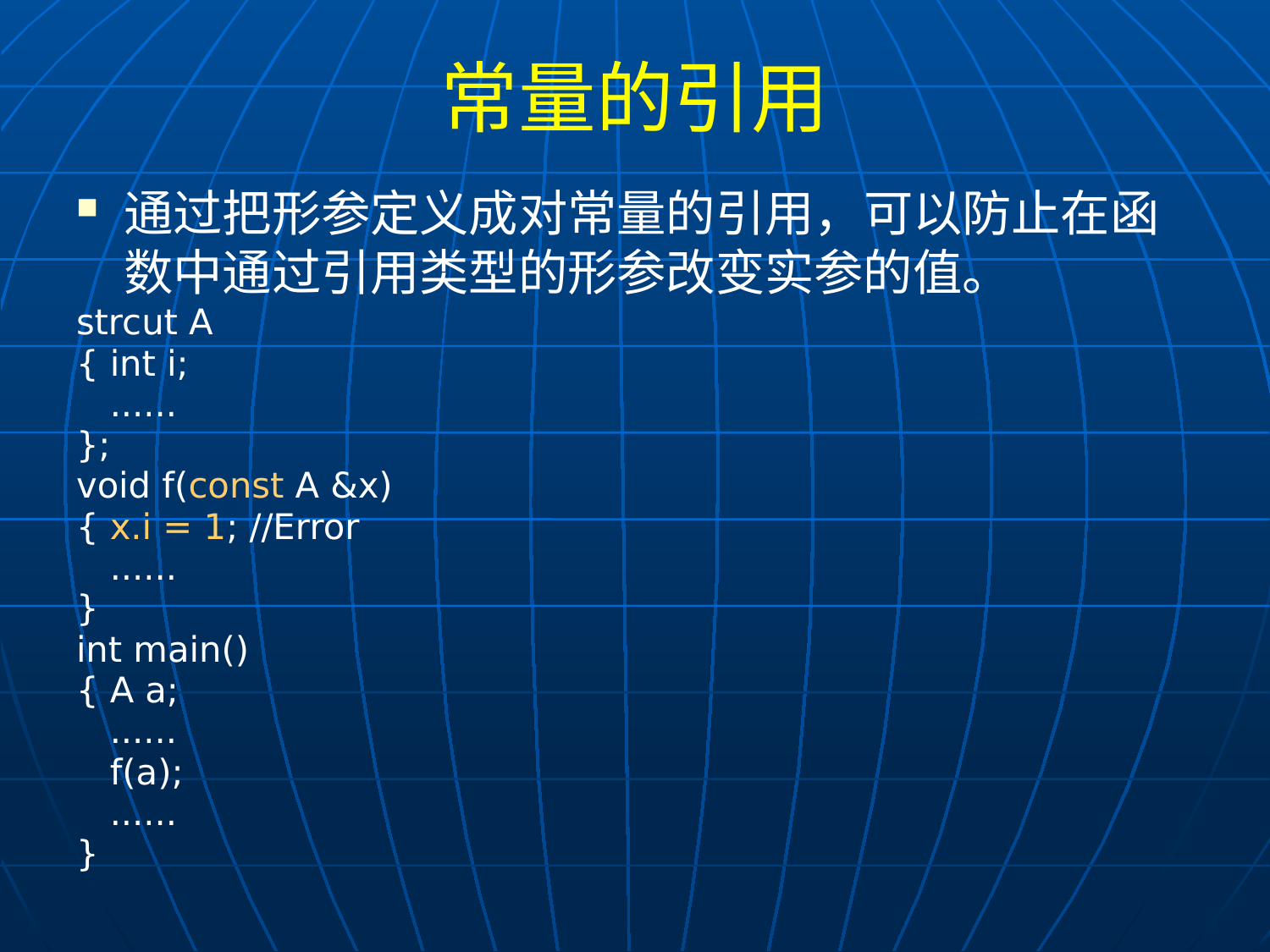

# 常量的引用
通过把形参定义成对常量的引用，可以防止在函数中通过引用类型的形参改变实参的值。
strcut A
{ int i;
   ......
};
void f(const A &x)
{ x.i = 1; //Error
   ......
}
int main()
{ A a;
   ......
   f(a);
   ......
}